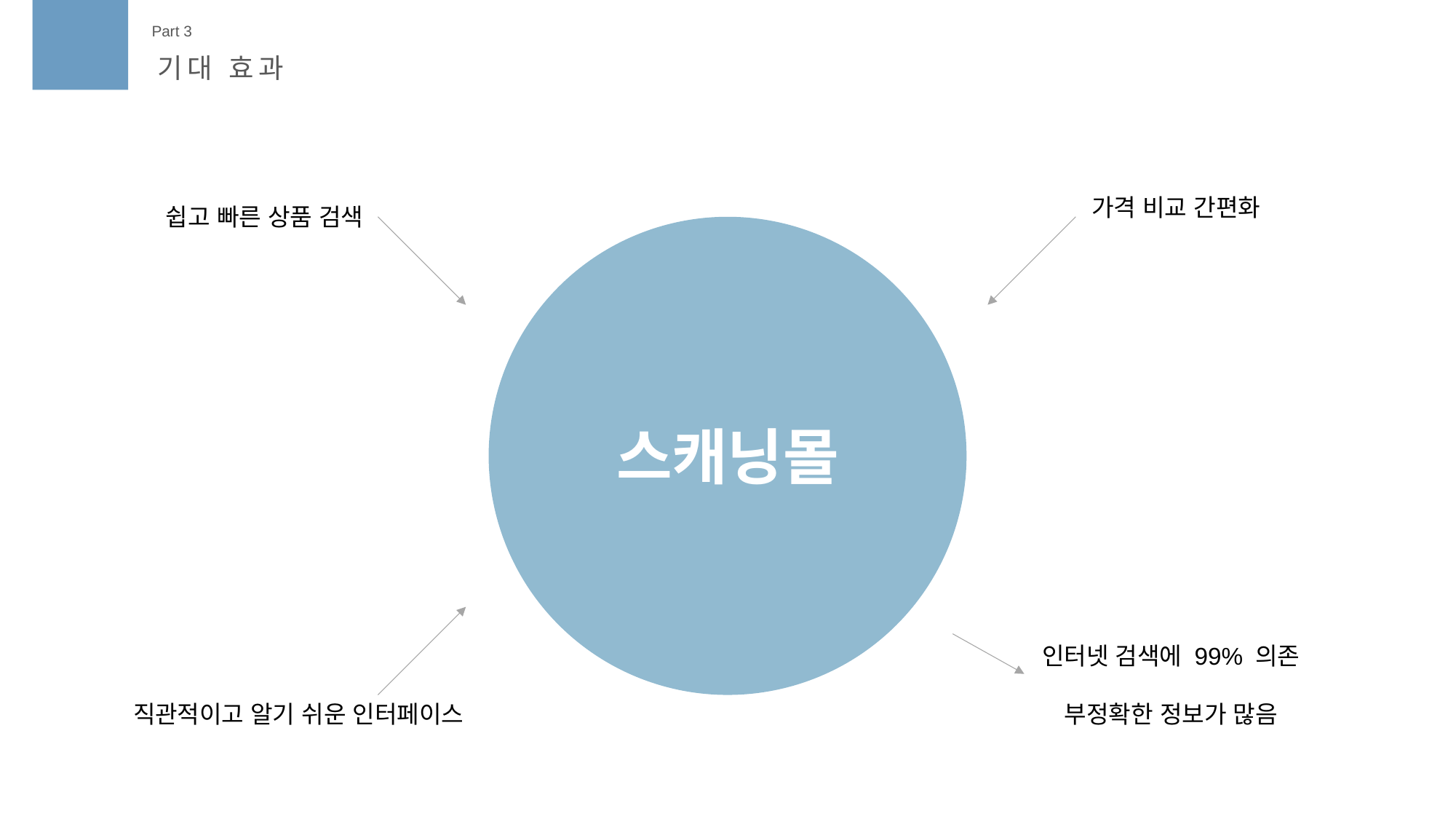

Part 3
기대 효과
가격 비교 간편화
쉽고 빠른 상품 검색

스캐닝몰
인터넷 검색에 99% 의존

부정확한 정보가 많음
직관적이고 알기 쉬운 인터페이스